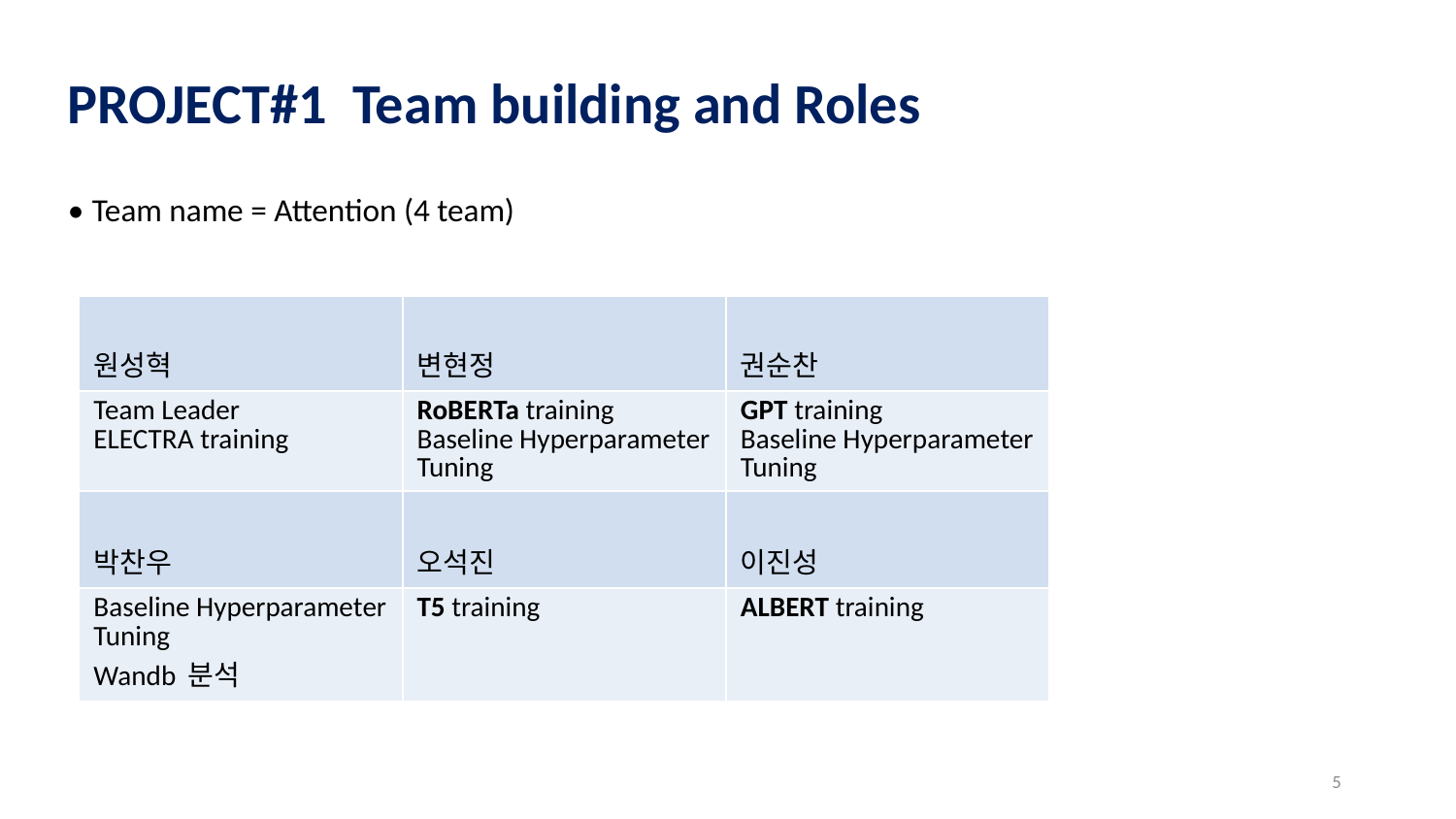

PROJECT#1  Team building and Roles
• Team name = Attention (4 team)

|  |  |  |
| --- | --- | --- |
| 원성혁 | 변현정 | 권순찬 |
| Team Leader ELECTRA training | RoBERTa training Baseline Hyperparameter Tuning | GPT training Baseline Hyperparameter Tuning |
| 박찬우 | 오석진 | 이진성 |
| Baseline Hyperparameter Tuning Wandb 분석 | T5 training | ALBERT training |
5